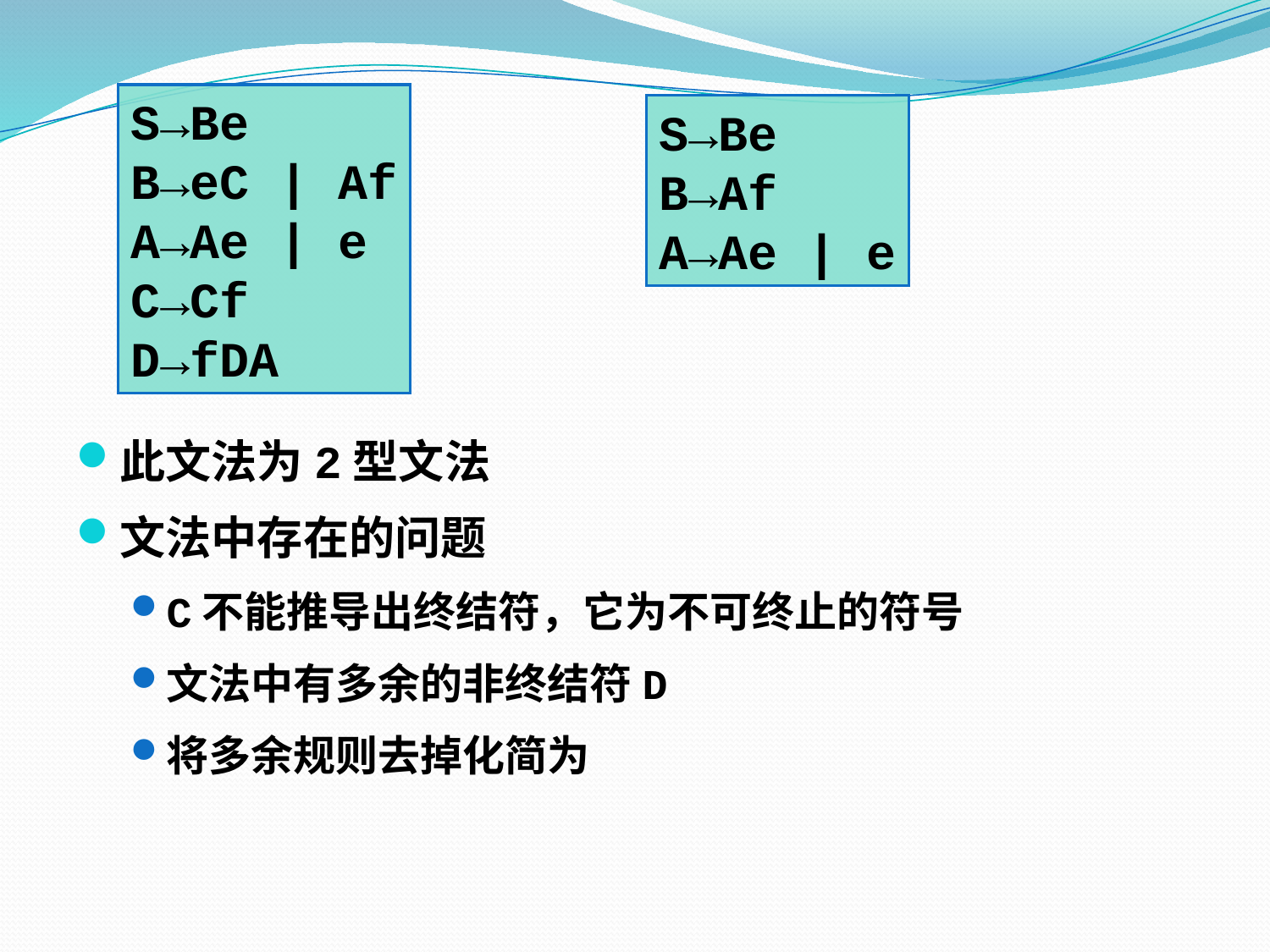

S→Be
B→eC | Af
A→Ae | e
C→Cf
D→fDA
S→Be
B→Af
A→Ae | e
此文法为2型文法
文法中存在的问题
C不能推导出终结符，它为不可终止的符号
文法中有多余的非终结符D
将多余规则去掉化简为